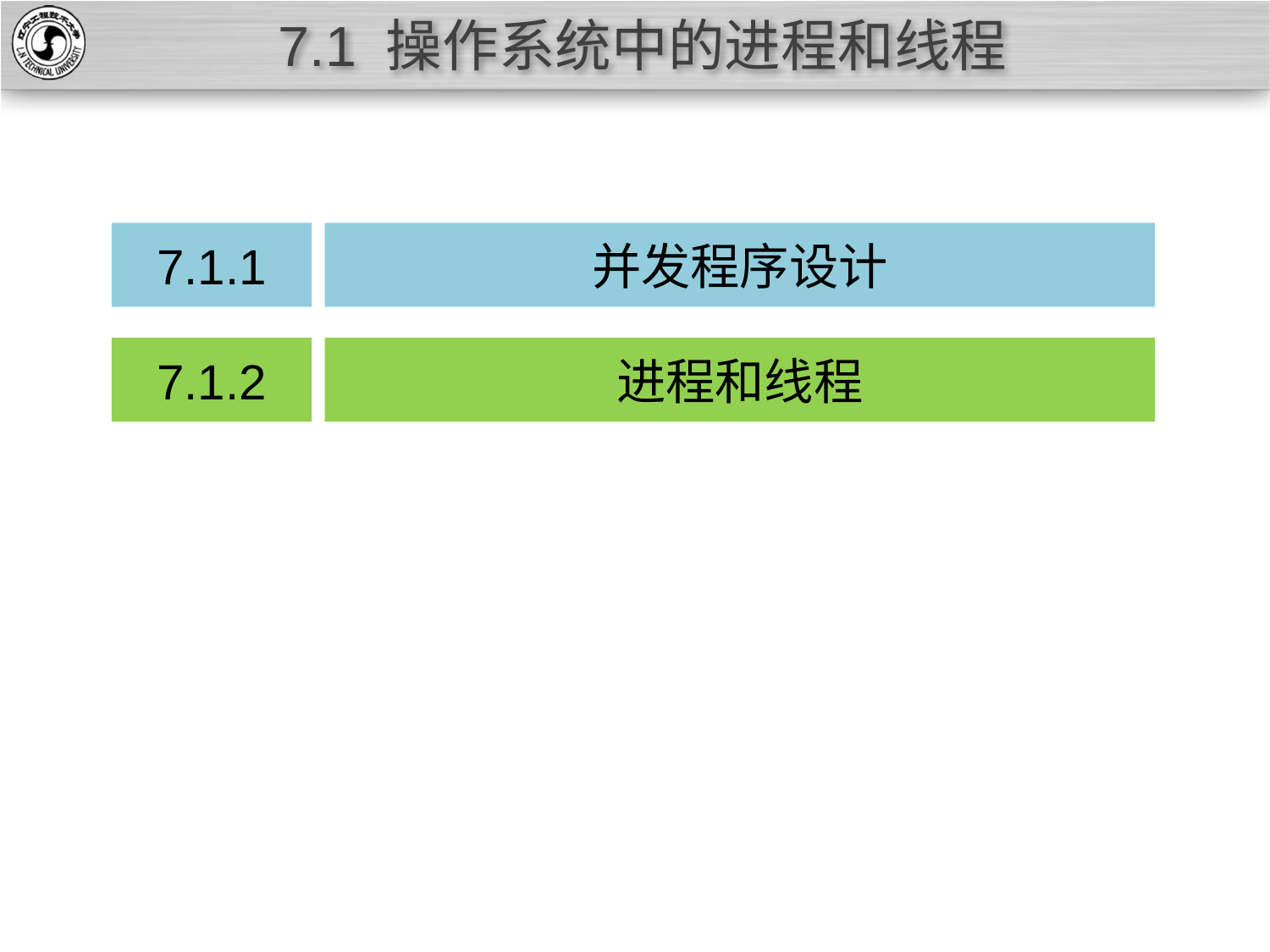

# 7.1 操作系统中的进程和线程
7.1.1
并发程序设计
7.1.2
进程和线程